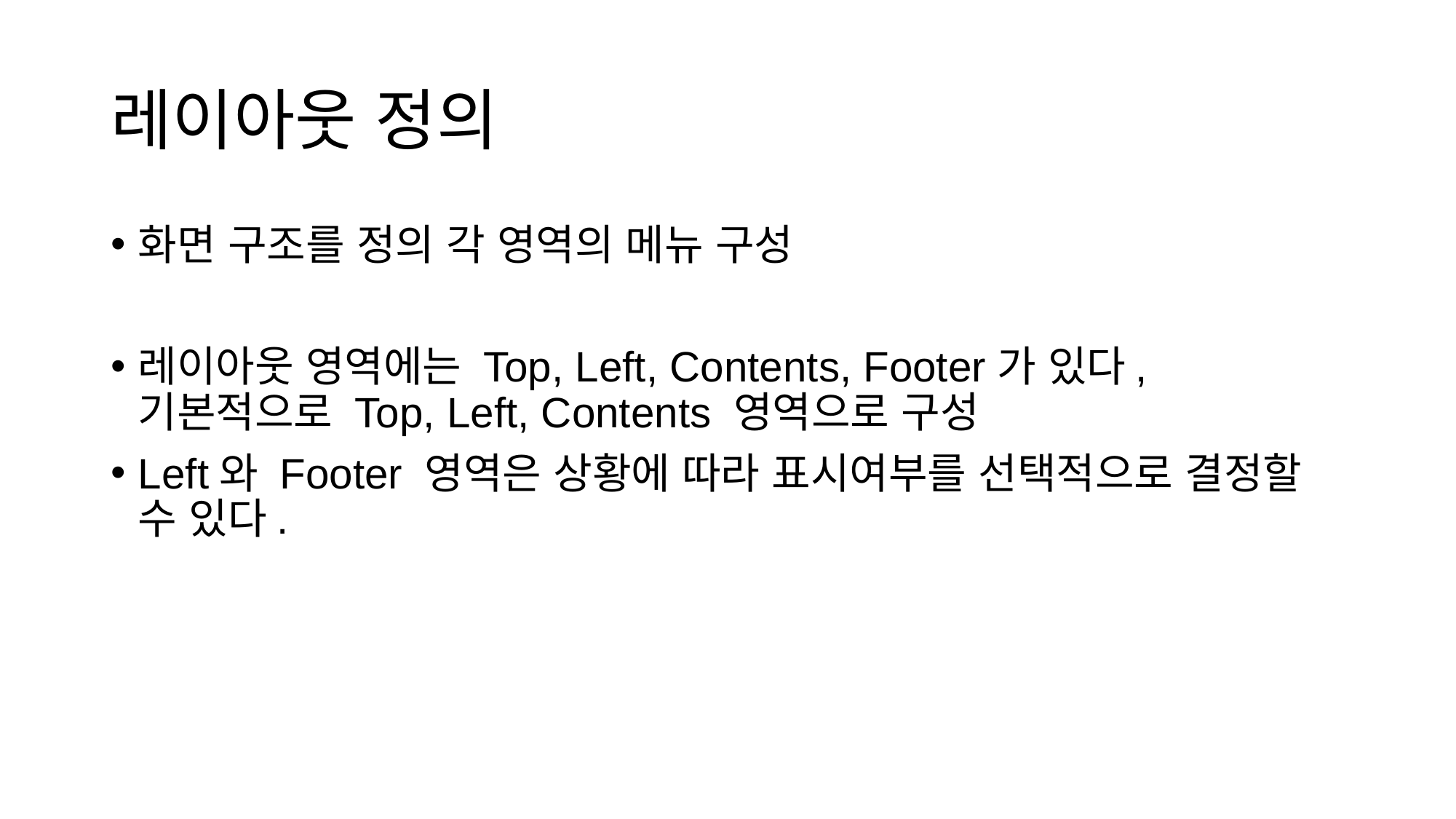

# 레이아웃 정의
화면 구조를 정의 각 영역의 메뉴 구성

레이아웃 영역에는 Top, Left, Contents, Footer가 있다, 기본적으로 Top, Left, Contents 영역으로 구성
Left와 Footer 영역은 상황에 따라 표시여부를 선택적으로 결정할 수 있다.